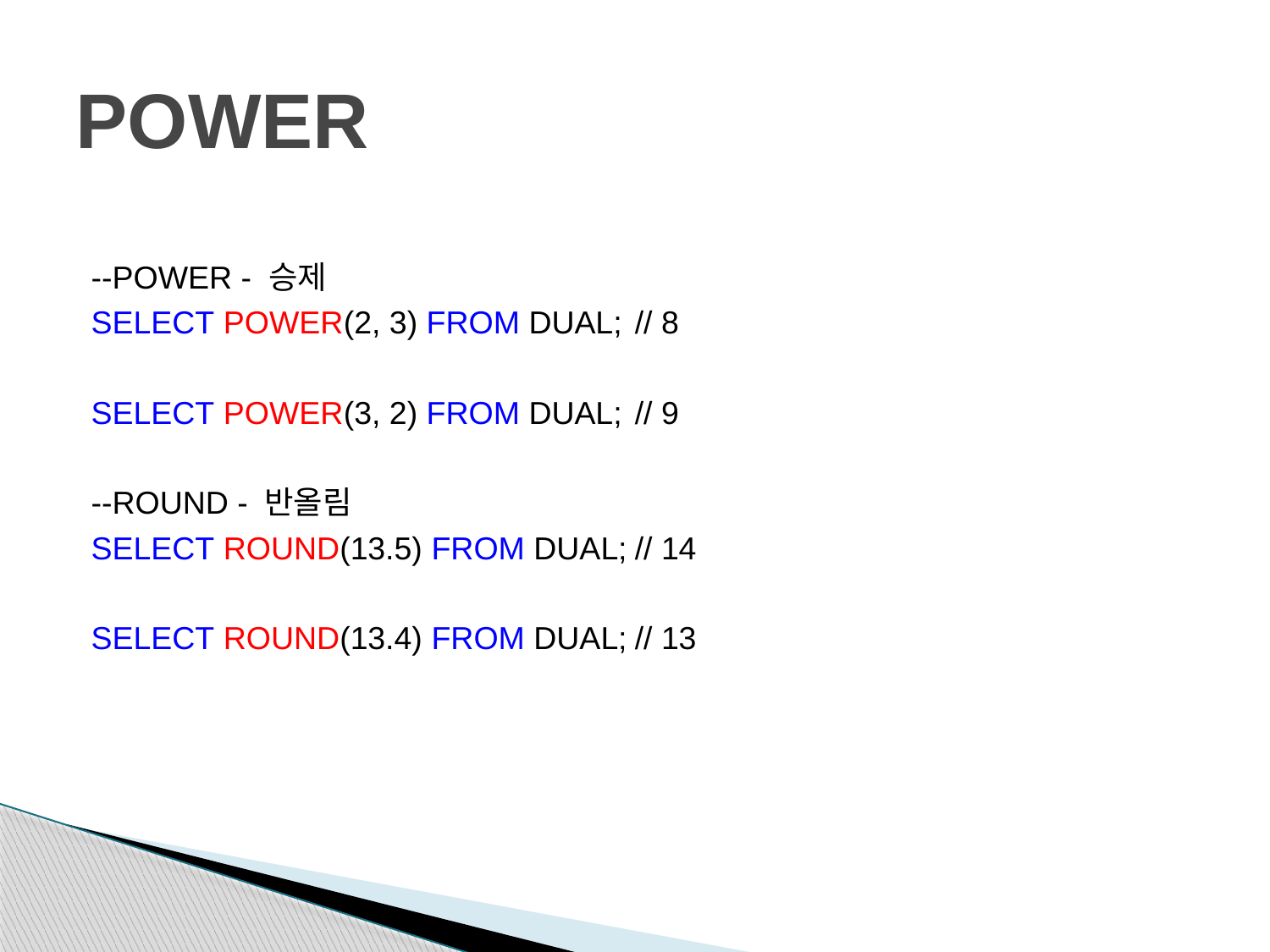

# POWER

--POWER - 승제
SELECT POWER(2, 3) FROM DUAL;	// 8

SELECT POWER(3, 2) FROM DUAL;	// 9

--ROUND - 반올림
SELECT ROUND(13.5) FROM DUAL;	// 14

SELECT ROUND(13.4) FROM DUAL;	// 13